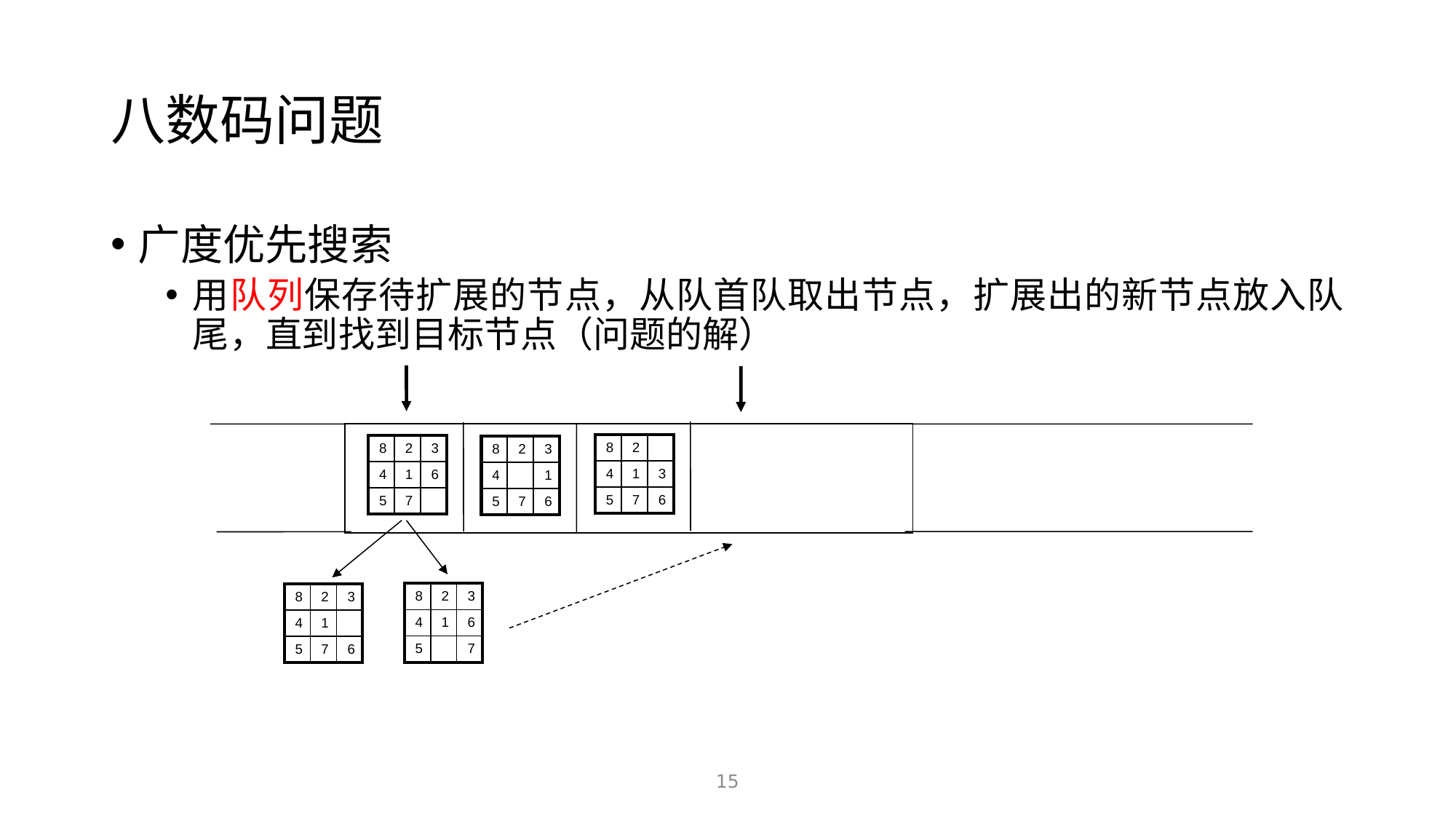

# 八数码问题
广度优先搜索
用队列保存待扩展的节点，从队首队取出节点，扩展出的新节点放入队尾，直到找到目标节点（问题的解）

| 8 | 2 |  |
| --- | --- | --- |
| 4 | 1 | 3 |
| 5 | 7 | 6 |
| 8 | 2 | 3 |
| --- | --- | --- |
| 4 | 1 | 6 |
| 5 | 7 |  |
| 8 | 2 | 3 |
| --- | --- | --- |
| 4 |  | 1 |
| 5 | 7 | 6 |

| 8 | 2 | 3 |
| --- | --- | --- |
| 4 | 1 | 6 |
| 5 |  | 7 |
| 8 | 2 | 3 |
| --- | --- | --- |
| 4 | 1 |  |
| 5 | 7 | 6 |
15